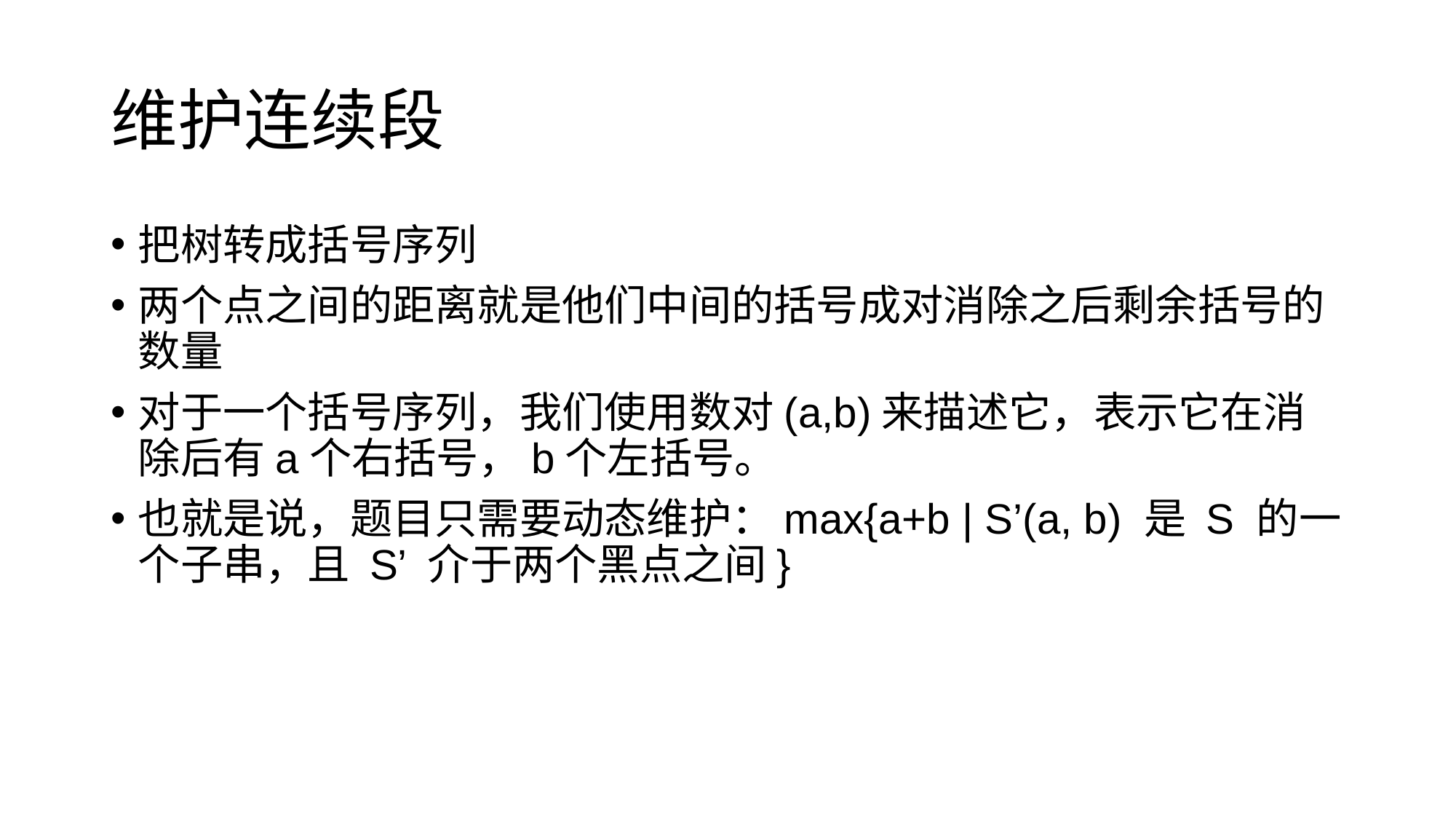

# 维护连续段
把树转成括号序列
两个点之间的距离就是他们中间的括号成对消除之后剩余括号的数量
对于一个括号序列，我们使用数对(a,b)来描述它，表示它在消除后有a个右括号，b个左括号。
也就是说，题目只需要动态维护：max{a+b | S’(a, b) 是 S 的一个子串，且 S’ 介于两个黑点之间}